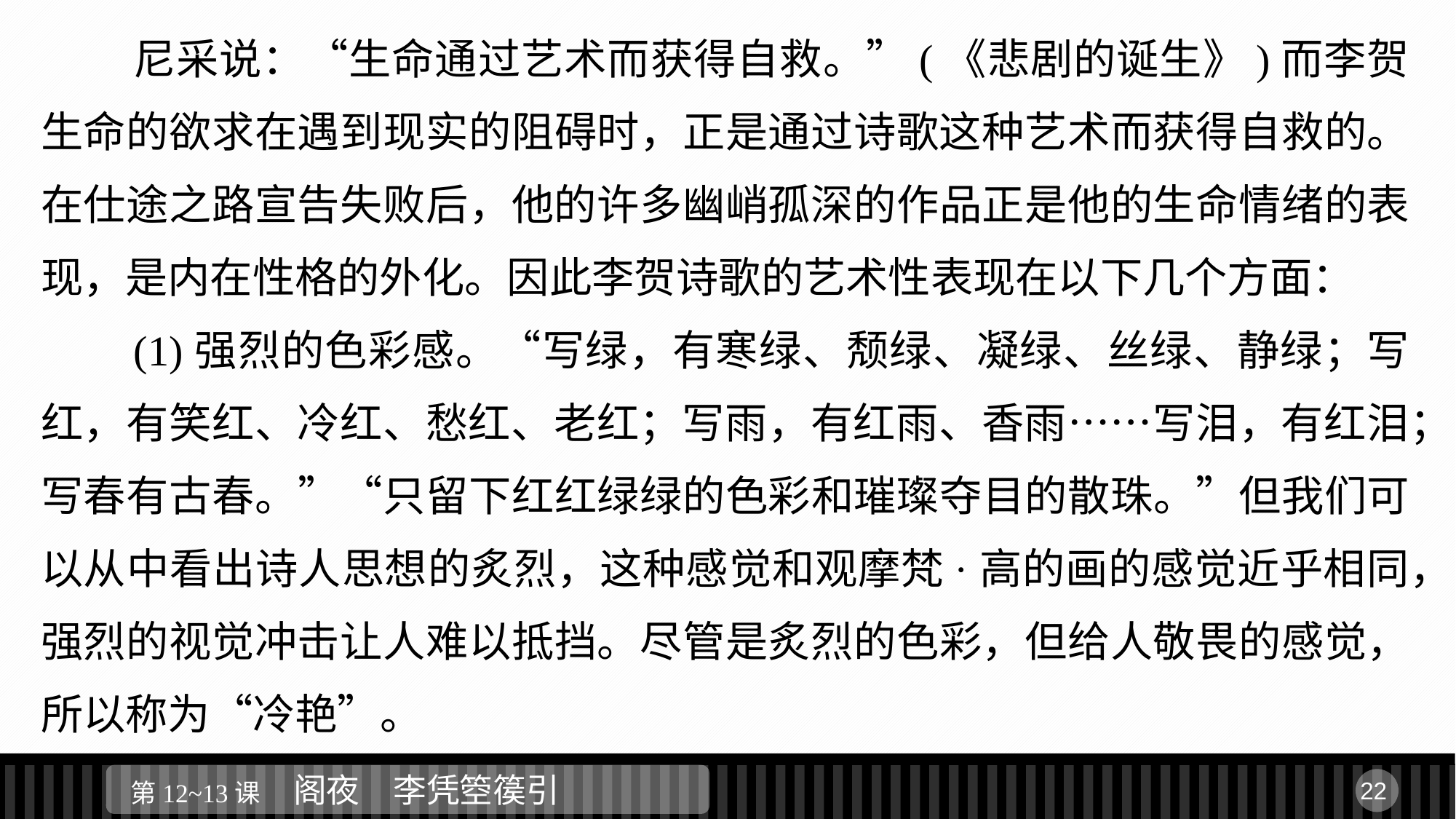

尼采说：“生命通过艺术而获得自救。”(《悲剧的诞生》)而李贺生命的欲求在遇到现实的阻碍时，正是通过诗歌这种艺术而获得自救的。在仕途之路宣告失败后，他的许多幽峭孤深的作品正是他的生命情绪的表现，是内在性格的外化。因此李贺诗歌的艺术性表现在以下几个方面：
        (1)强烈的色彩感。“写绿，有寒绿、颓绿、凝绿、丝绿、静绿；写红，有笑红、冷红、愁红、老红；写雨，有红雨、香雨……写泪，有红泪；写春有古春。”“只留下红红绿绿的色彩和璀璨夺目的散珠。”但我们可以从中看出诗人思想的炙烈，这种感觉和观摩梵·高的画的感觉近乎相同，强烈的视觉冲击让人难以抵挡。尽管是炙烈的色彩，但给人敬畏的感觉，所以称为“冷艳”。